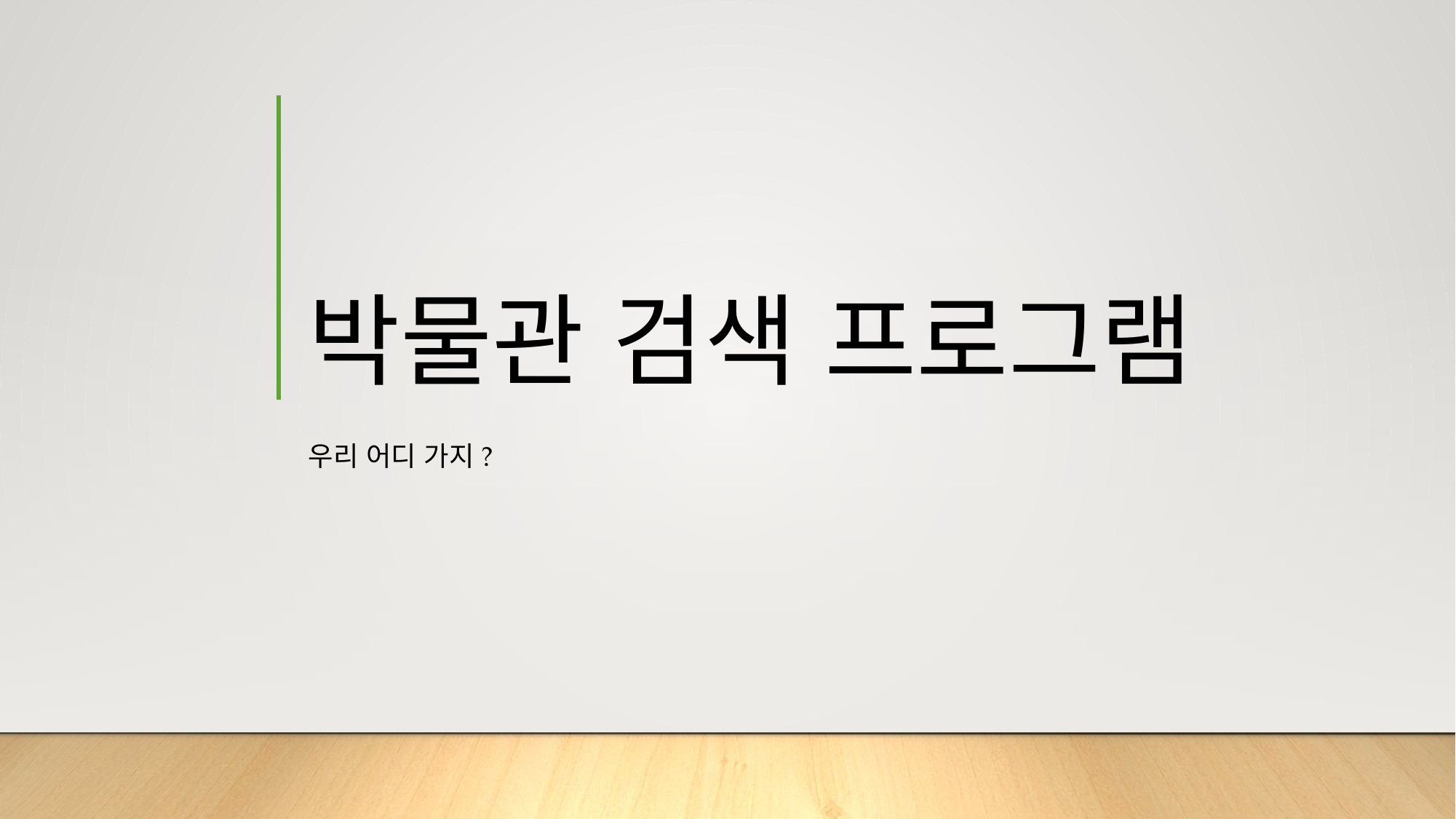

# 박물관 검색 프로그램
우리 어디 가지?